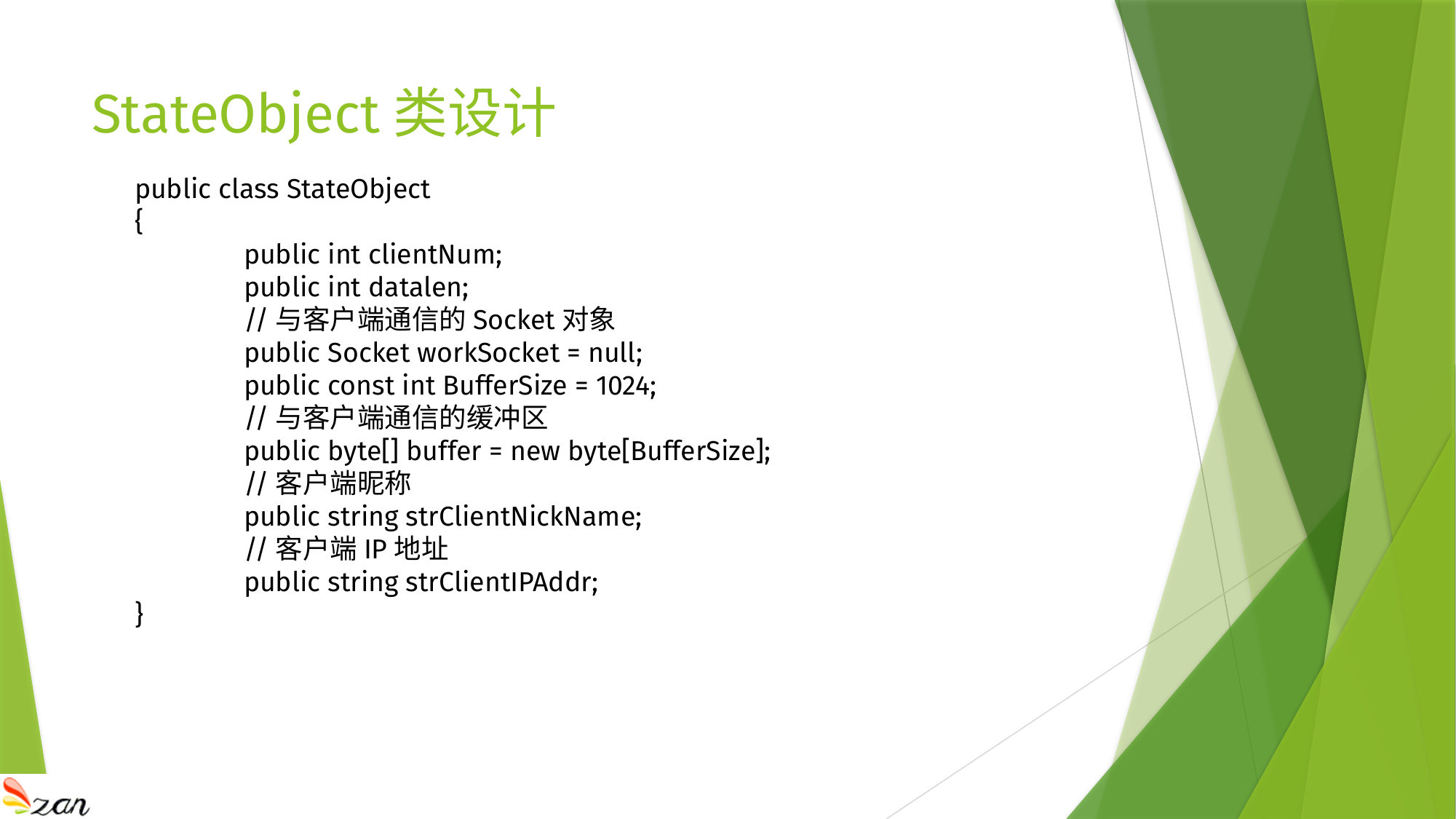

# StateObject类设计
public class StateObject
{
	public int clientNum;
	public int datalen;
	//与客户端通信的Socket对象
	public Socket workSocket = null;
	public const int BufferSize = 1024;
	//与客户端通信的缓冲区
	public byte[] buffer = new byte[BufferSize];
	//客户端昵称
	public string strClientNickName;
	//客户端IP地址
	public string strClientIPAddr;
}